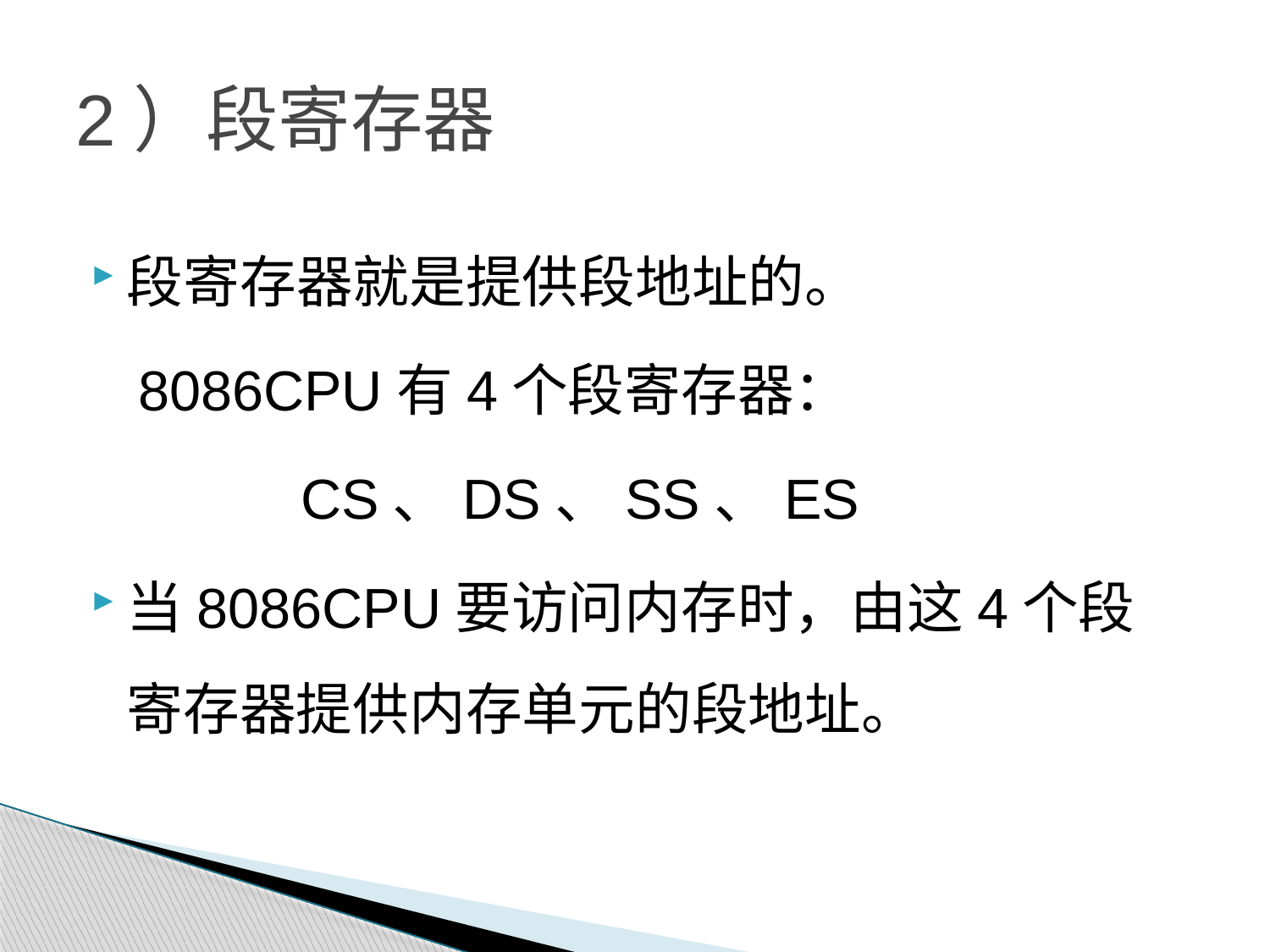

# 2）段寄存器
段寄存器就是提供段地址的。
   8086CPU有4个段寄存器：
		   CS、DS、SS、ES
当8086CPU要访问内存时，由这4个段寄存器提供内存单元的段地址。